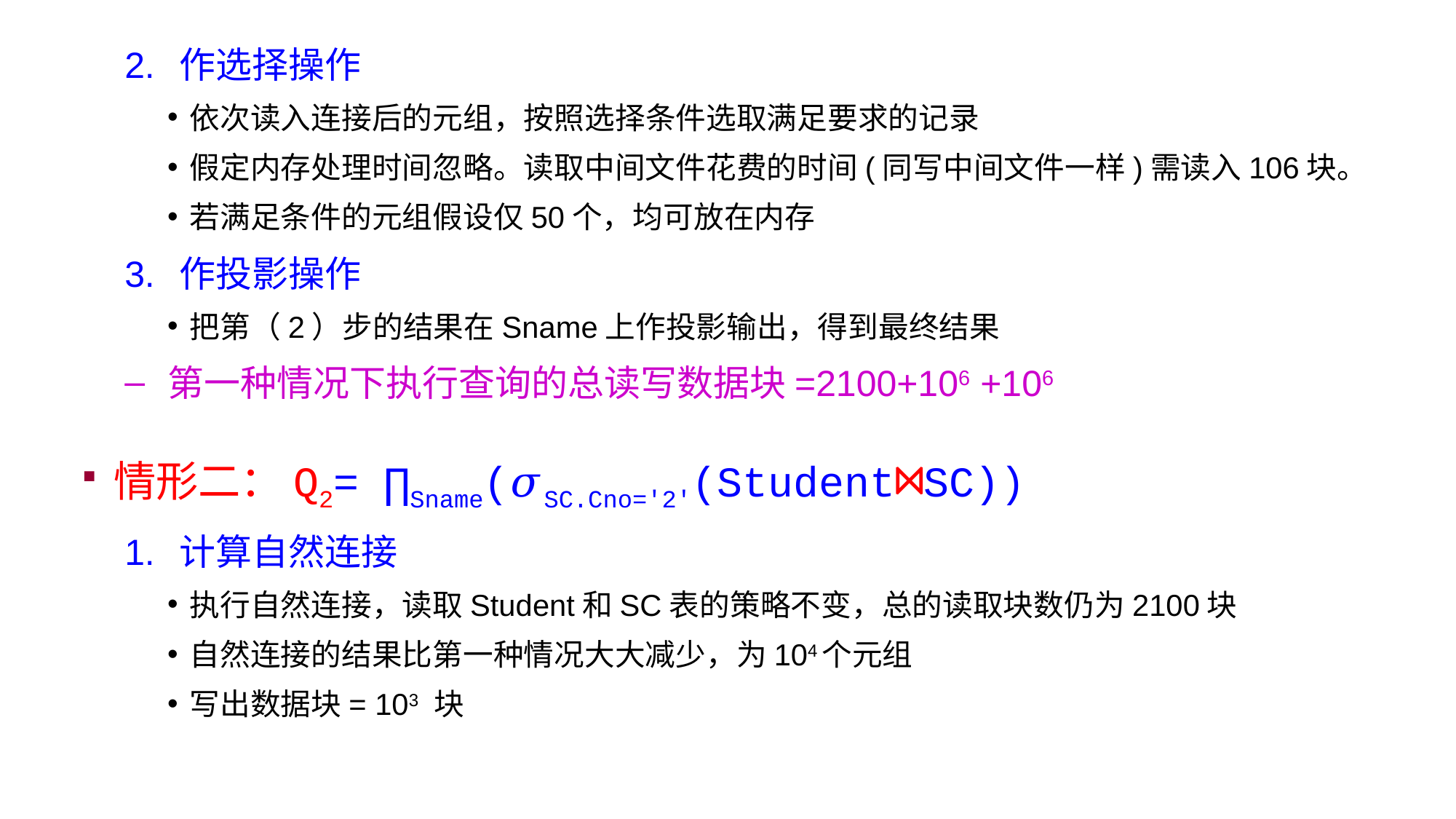

作选择操作
依次读入连接后的元组，按照选择条件选取满足要求的记录
假定内存处理时间忽略。读取中间文件花费的时间(同写中间文件一样)需读入106块。
若满足条件的元组假设仅50个，均可放在内存
作投影操作
把第（2）步的结果在Sname上作投影输出，得到最终结果
第一种情况下执行查询的总读写数据块=2100+106 +106

情形二：Q2= ∏Sname(𝜎SC.Cno='2'(Student⋈SC))
计算自然连接
执行自然连接，读取Student和SC表的策略不变，总的读取块数仍为2100块
自然连接的结果比第一种情况大大减少，为104个元组
写出数据块= 103 块
18